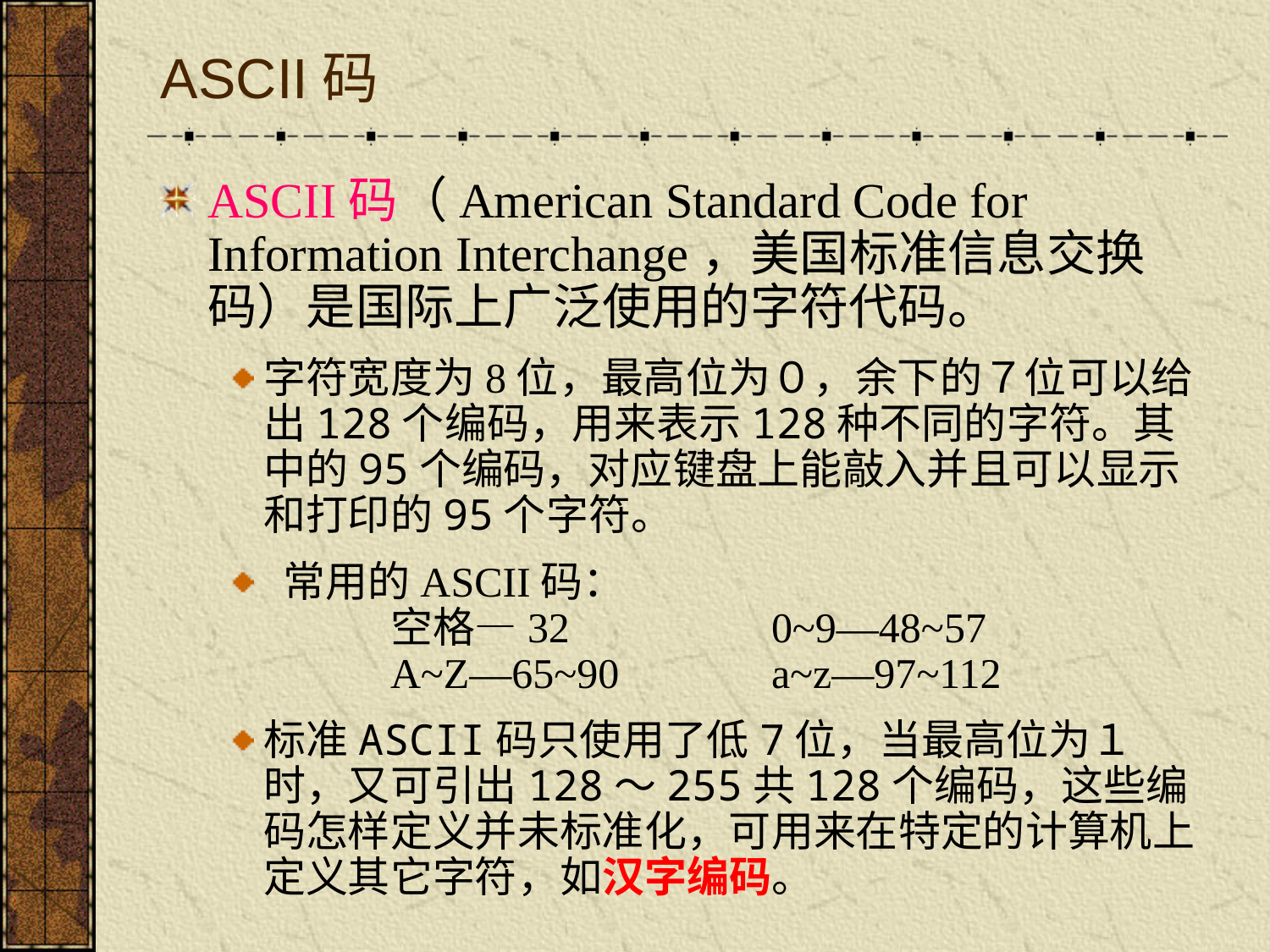

# ASCII码
ASCII码（American Standard Code for Information Interchange，美国标准信息交换码）是国际上广泛使用的字符代码。
字符宽度为8位，最高位为０，余下的７位可以给出128个编码，用来表示128种不同的字符。其中的95个编码，对应键盘上能敲入并且可以显示和打印的95个字符。
 常用的ASCII码：
	空格—32　		0~9—48~57
	A~Z—65~90　	a~z—97~112
标准ASCII码只使用了低7位，当最高位为１时，又可引出128～255共128个编码，这些编码怎样定义并未标准化，可用来在特定的计算机上定义其它字符，如汉字编码。